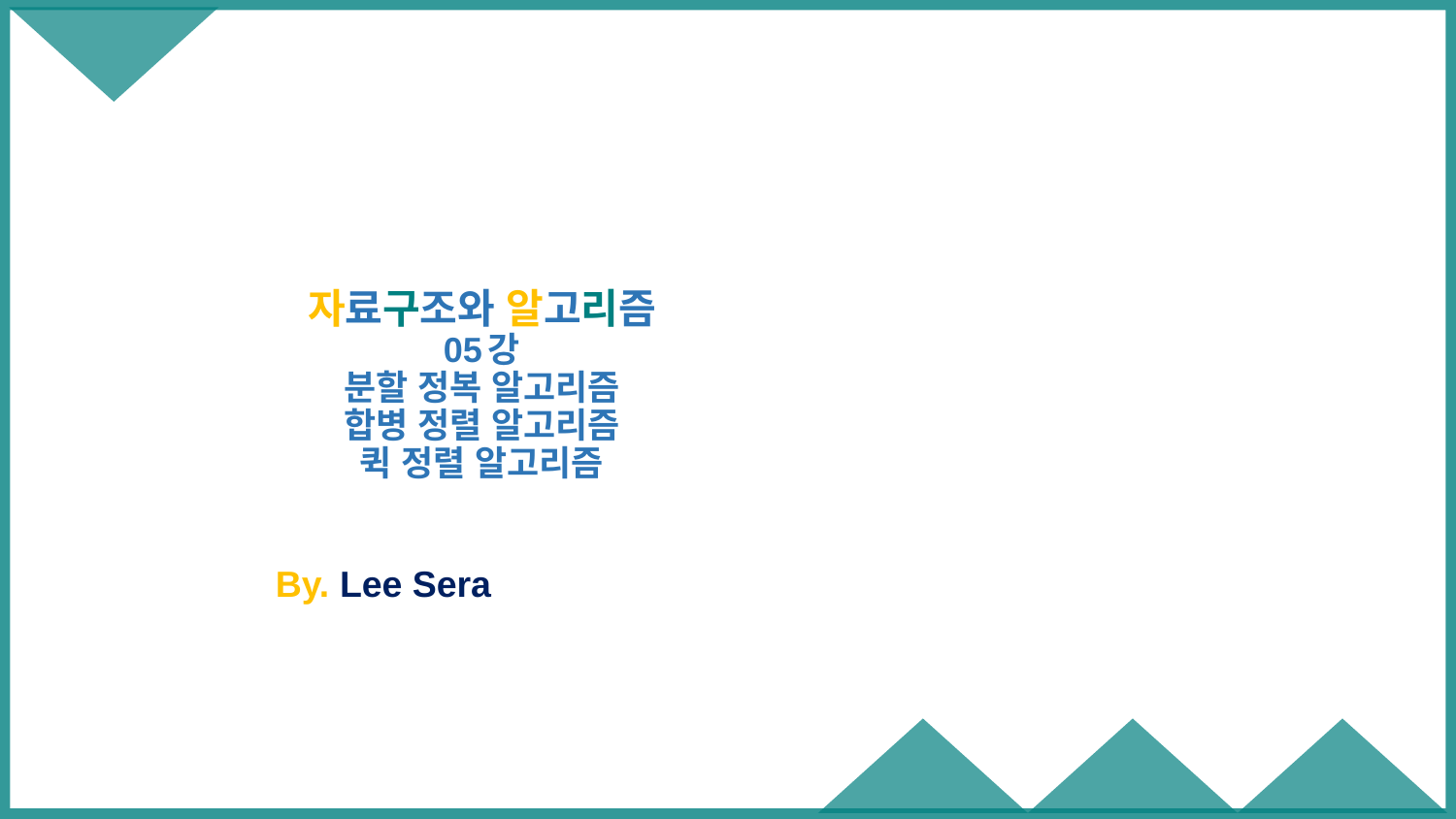

# 자료구조와 알고리즘 05강 분할 정복 알고리즘 합병 정렬 알고리즘 퀵 정렬 알고리즘
By. Lee Sera